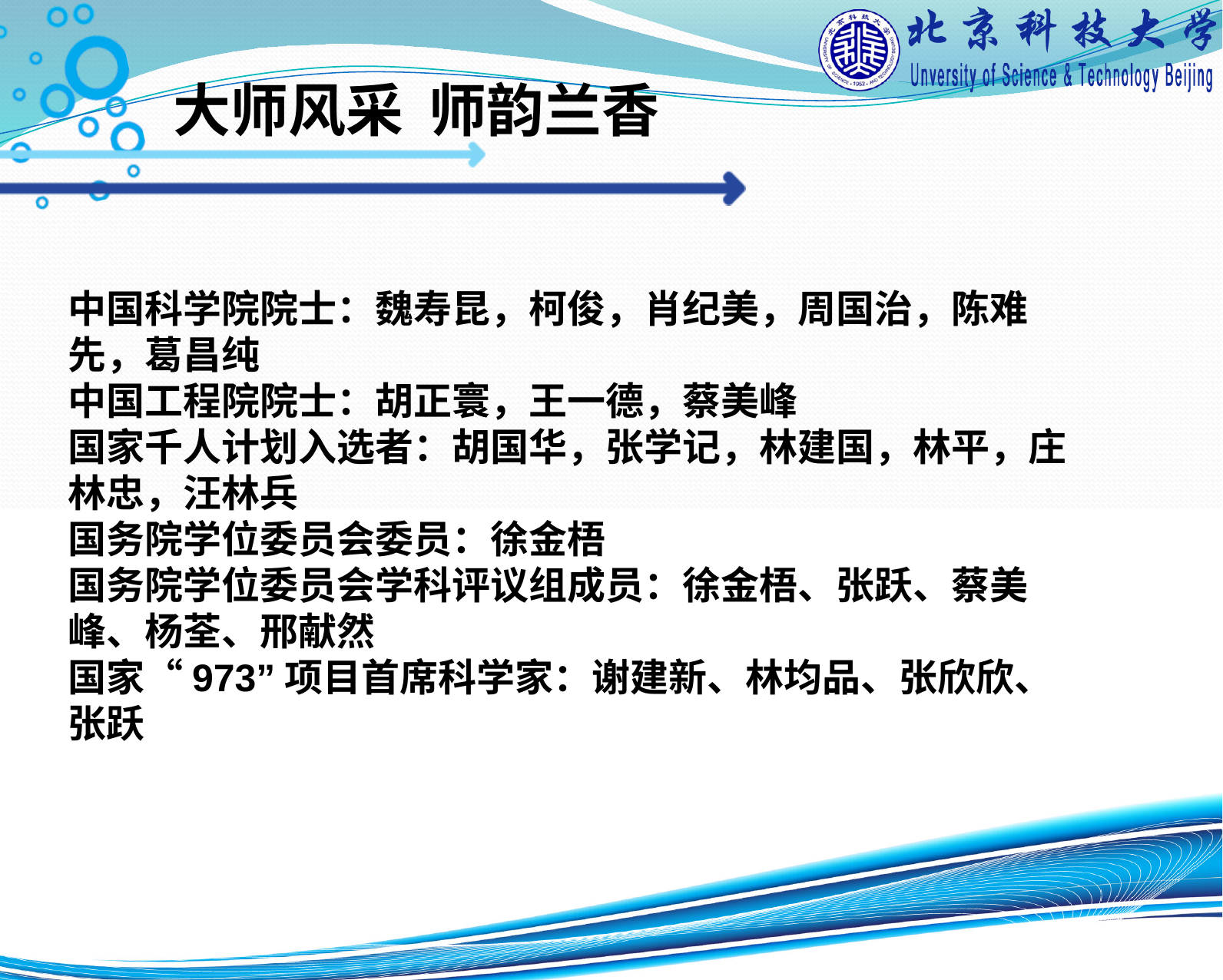

# 大师风采  师韵兰香
中国科学院院士：魏寿昆，柯俊，肖纪美，周国治，陈难先，葛昌纯
中国工程院院士：胡正寰，王一德，蔡美峰
国家千人计划入选者：胡国华，张学记，林建国，林平，庄林忠，汪林兵
国务院学位委员会委员：徐金梧
国务院学位委员会学科评议组成员：徐金梧、张跃、蔡美峰、杨荃、邢献然
国家“973”项目首席科学家：谢建新、林均品、张欣欣、张跃